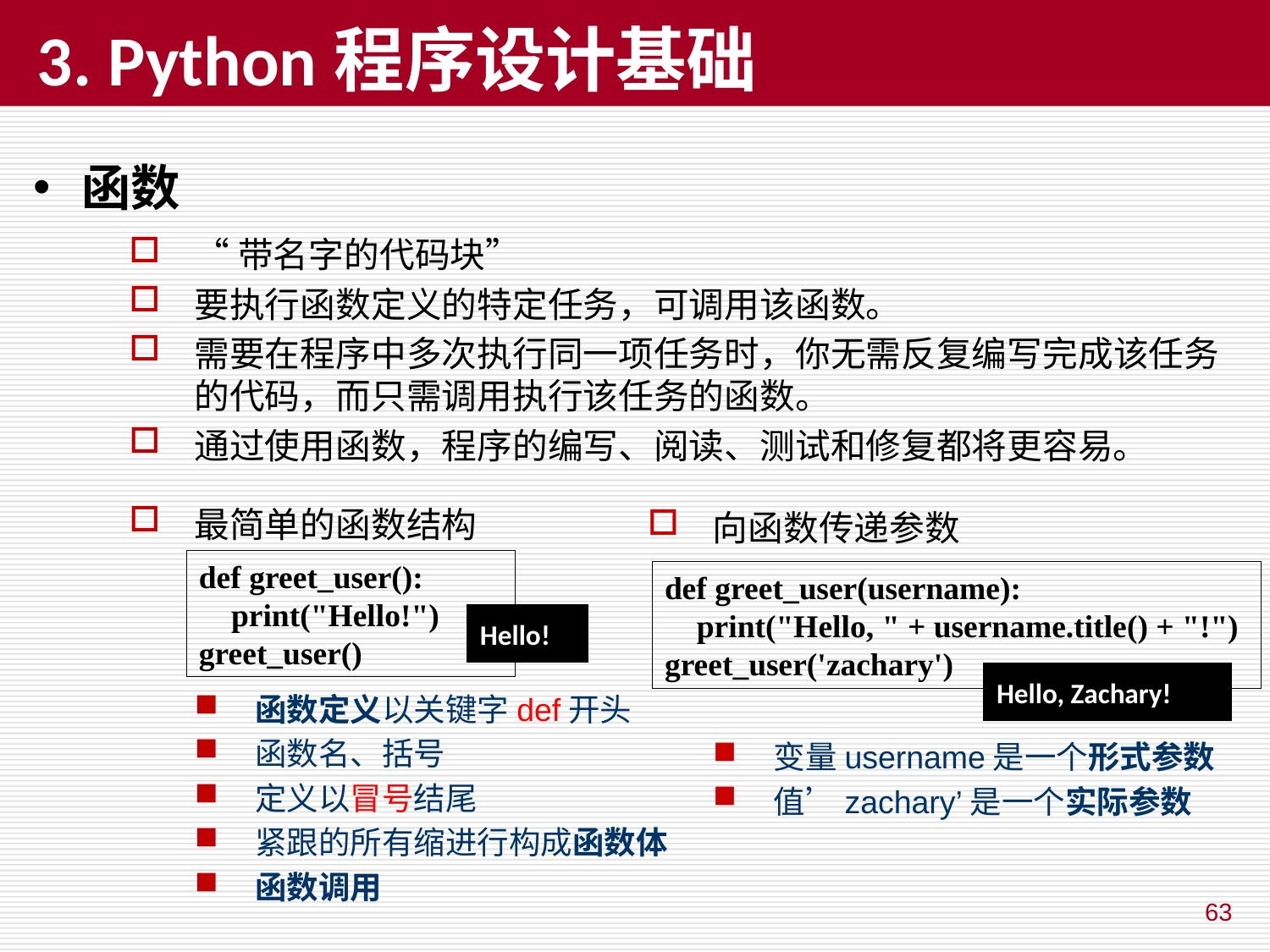

# 3. Python程序设计基础
函数
“带名字的代码块”
要执行函数定义的特定任务，可调用该函数。
需要在程序中多次执行同一项任务时，你无需反复编写完成该任务的代码，而只需调用执行该任务的函数。
通过使用函数，程序的编写、阅读、测试和修复都将更容易。

最简单的函数结构

函数定义以关键字def开头
函数名、括号
定义以冒号结尾
紧跟的所有缩进行构成函数体
函数调用
向函数传递参数

变量username是一个形式参数
值’zachary’是一个实际参数
def greet_user():
    print("Hello!")
greet_user()
def greet_user(username):
    print("Hello, " + username.title() + "!")
greet_user('zachary')
Hello!
Hello, Zachary!
63